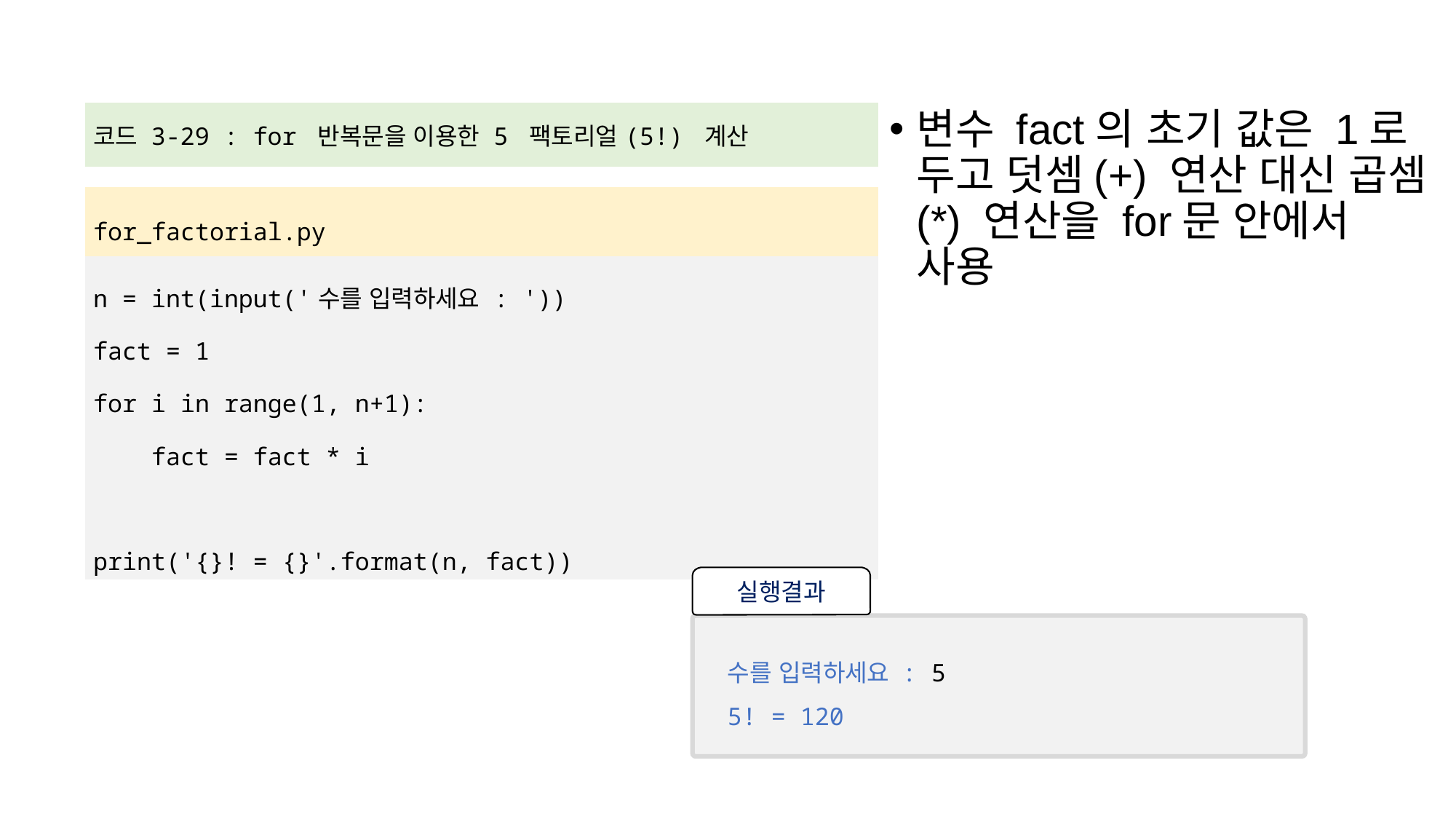

| 코드 3-29 : for 반복문을 이용한 5 팩토리얼(5!) 계산 |
| --- |
|  |
| for\_factorial.py |
| n = int(input('수를 입력하세요 : ')) fact = 1 for i in range(1, n+1): fact = fact \* i print('{}! = {}'.format(n, fact)) |
변수 fact의 초기 값은 1로 두고 덧셈(+) 연산 대신 곱셈(*) 연산을 for문 안에서 사용

실행결과

수를 입력하세요 : 5
5! = 120